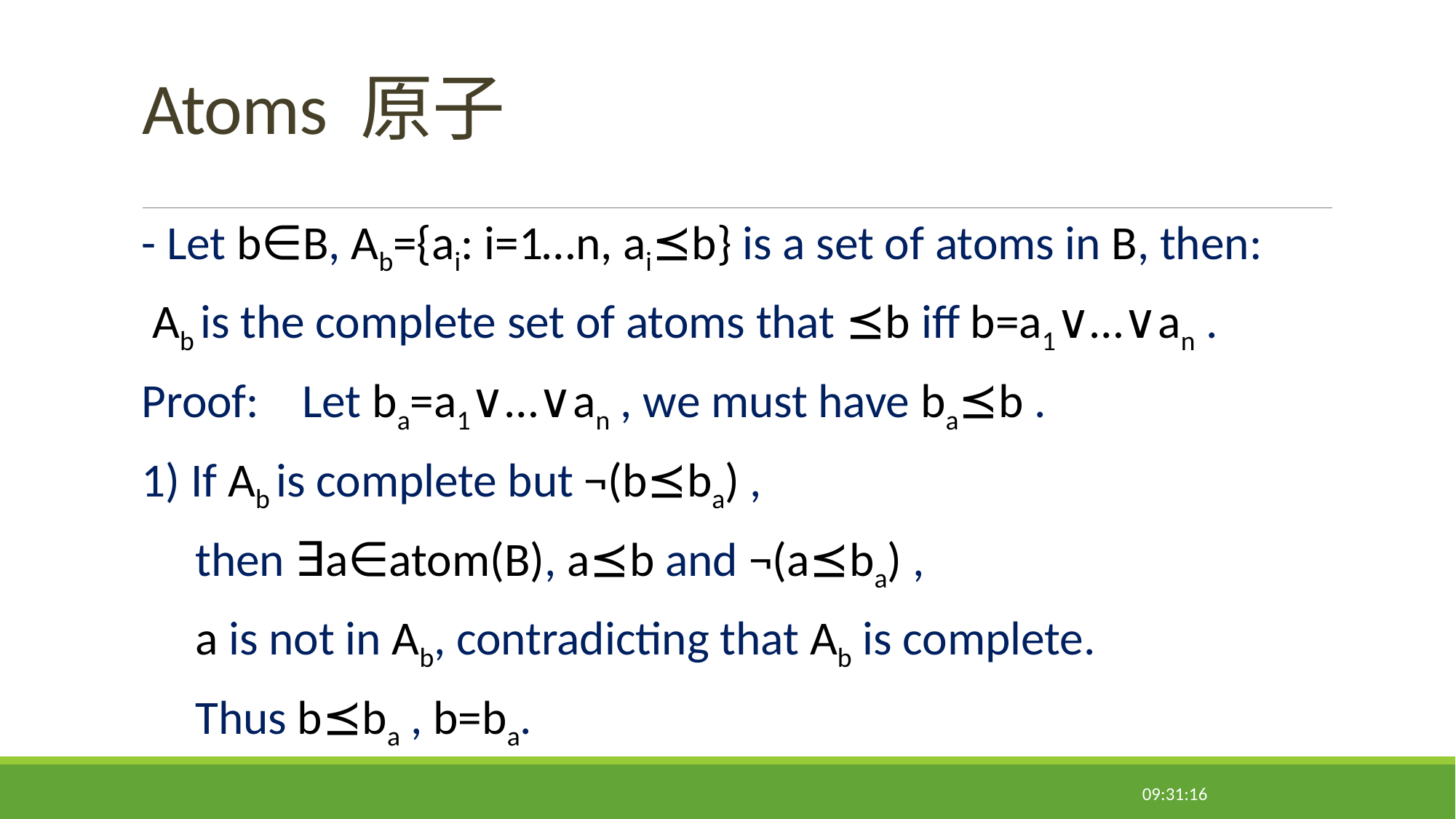

# Atoms 原子
- Let b∈B, Ab={ai: i=1…n, ai⪯b} is a set of atoms in B, then:
 Ab is the complete set of atoms that ⪯b iff b=a1∨…∨an .
Proof:    Let ba=a1∨…∨an , we must have ba⪯b .
1) If Ab is complete but ¬(b⪯ba) ,
     then ∃a∈atom(B), a⪯b and ¬(a⪯ba) ,
     a is not in Ab, contradicting that Ab is complete.
     Thus b⪯ba , b=ba.
09:31:16